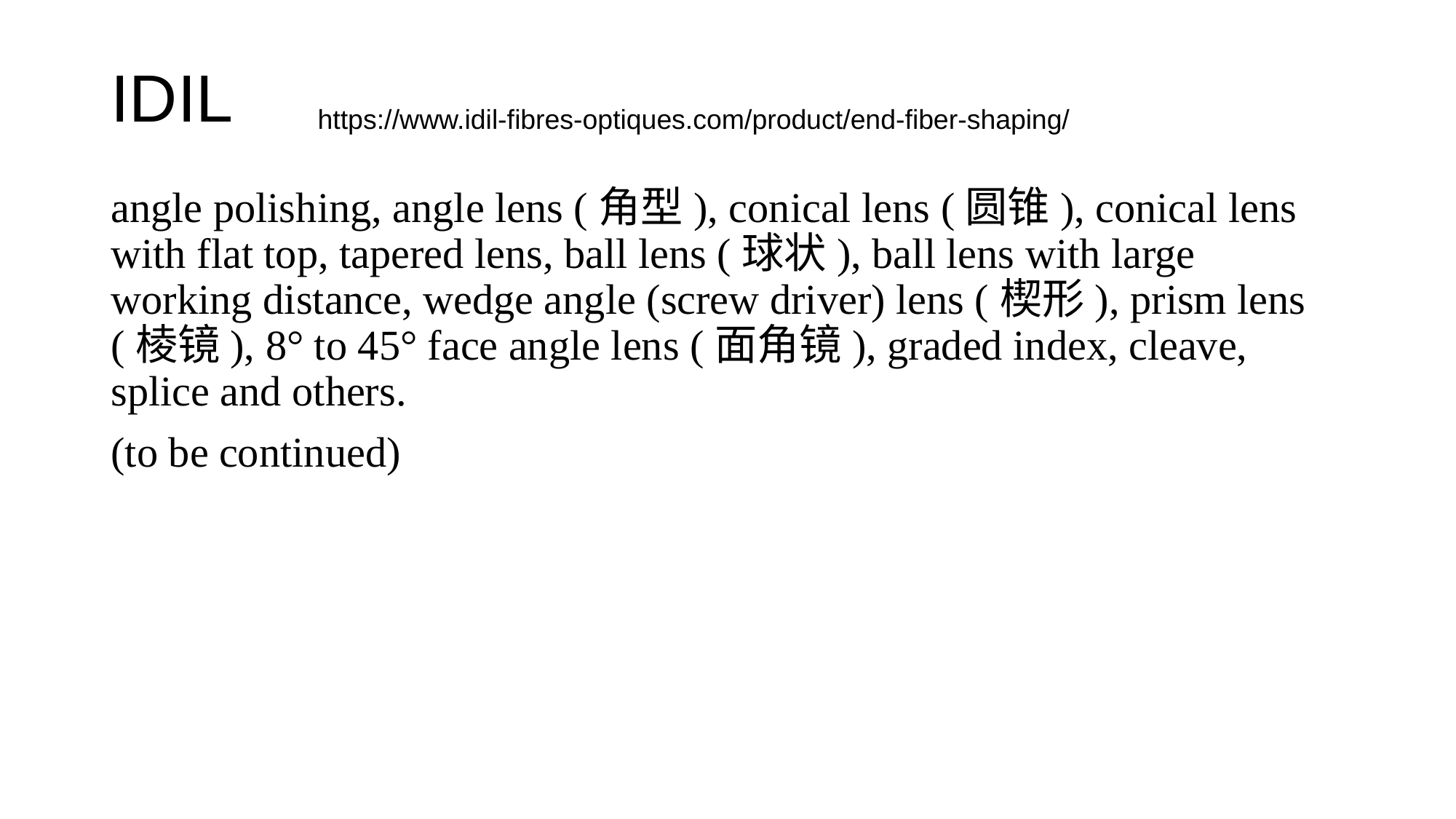

# IDIL
https://www.idil-fibres-optiques.com/product/end-fiber-shaping/
angle polishing, angle lens (角型), conical lens (圆锥), conical lens with flat top, tapered lens, ball lens (球状), ball lens with large working distance, wedge angle (screw driver) lens (楔形), prism lens (棱镜), 8° to 45° face angle lens (面角镜), graded index, cleave, splice and others.
(to be continued)